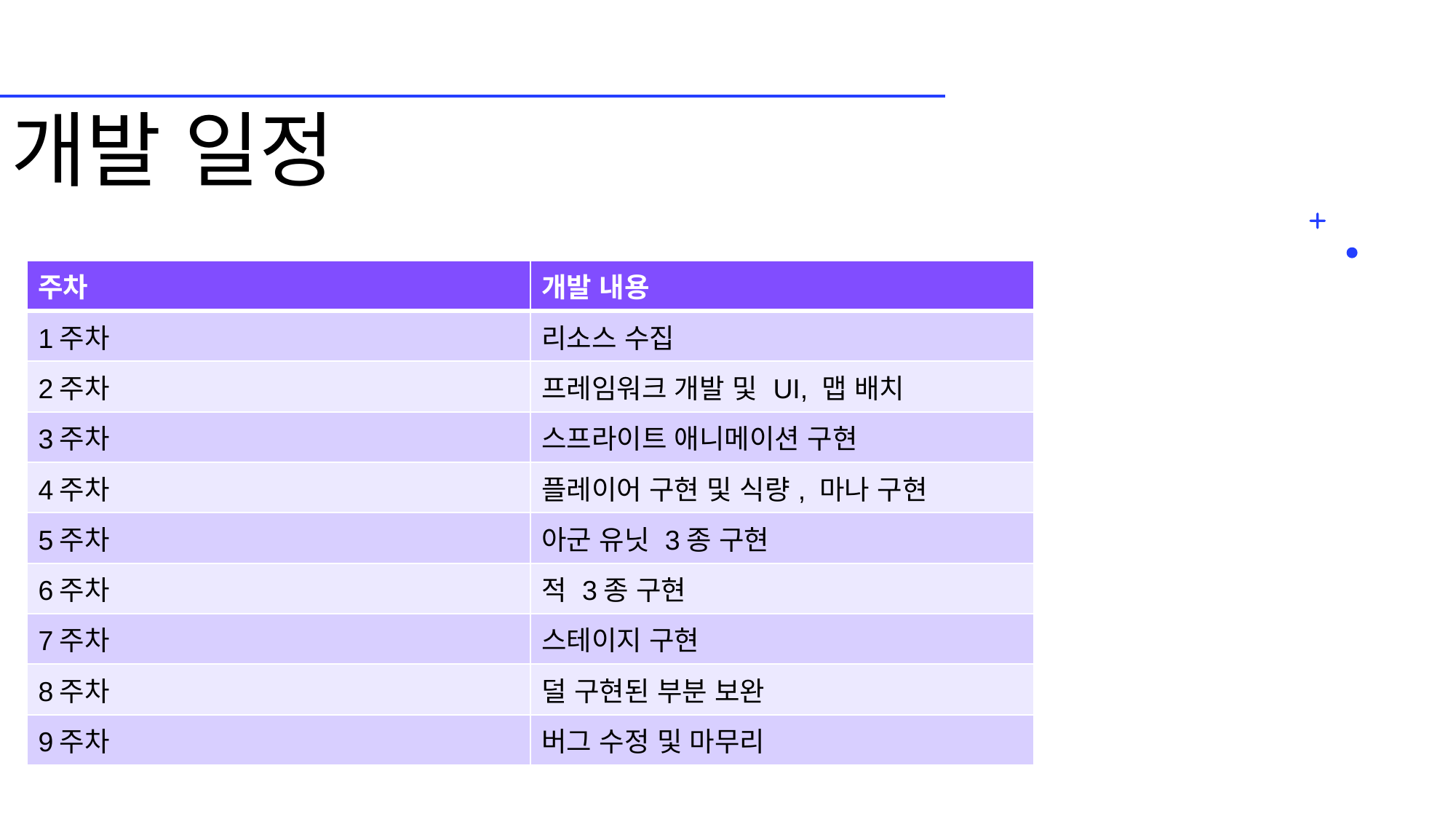

# 개발 일정
| 주차 | 개발 내용 |
| --- | --- |
| 1주차 | 리소스 수집 |
| 2주차 | 프레임워크 개발 및 UI, 맵 배치 |
| 3주차 | 스프라이트 애니메이션 구현 |
| 4주차 | 플레이어 구현 및 식량, 마나 구현 |
| 5주차 | 아군 유닛 3종 구현 |
| 6주차 | 적 3종 구현 |
| 7주차 | 스테이지 구현 |
| 8주차 | 덜 구현된 부분 보완 |
| 9주차 | 버그 수정 및 마무리 |